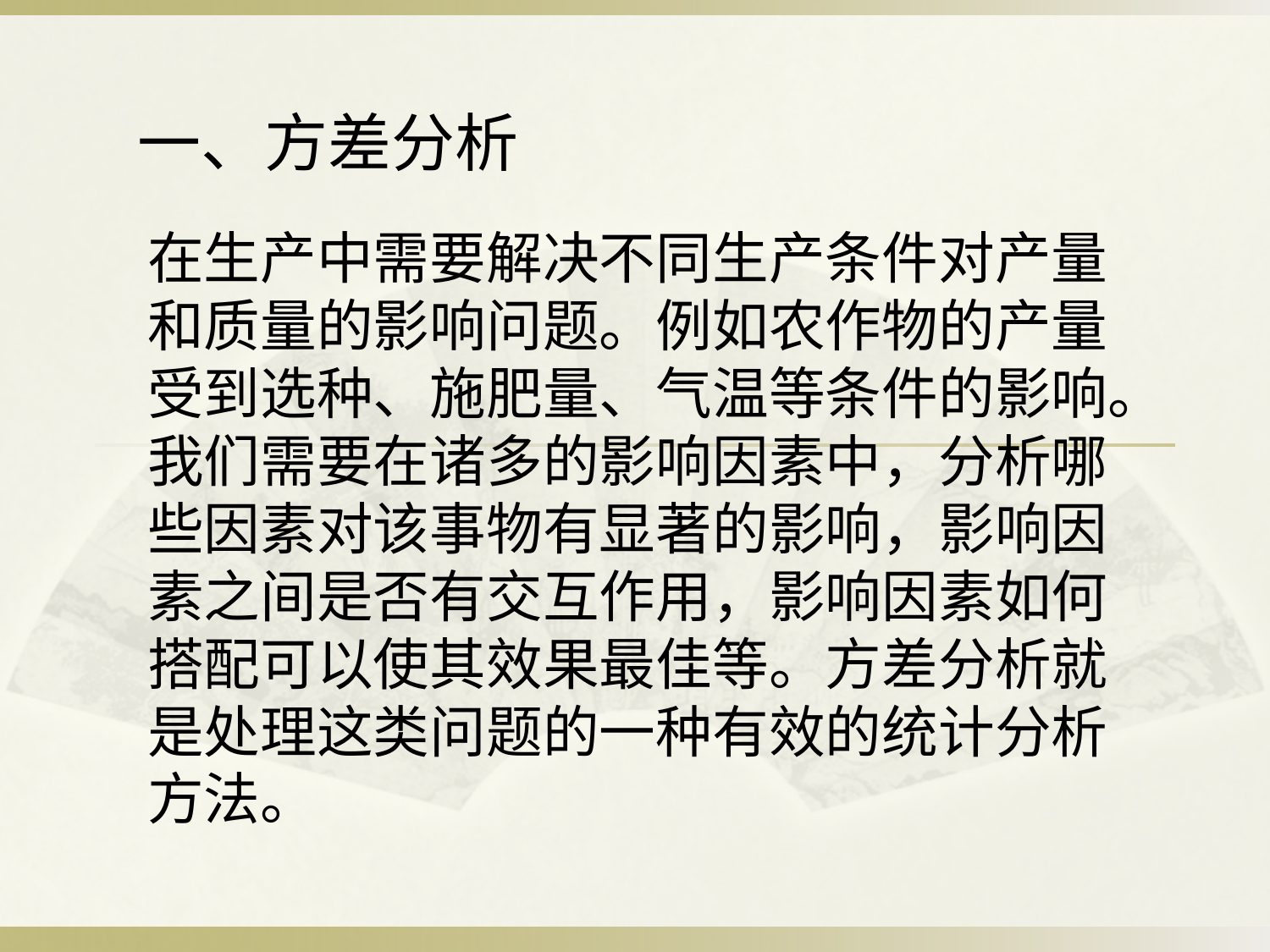

一、方差分析
在生产中需要解决不同生产条件对产量和质量的影响问题。例如农作物的产量受到选种、施肥量、气温等条件的影响。我们需要在诸多的影响因素中，分析哪些因素对该事物有显著的影响，影响因素之间是否有交互作用，影响因素如何搭配可以使其效果最佳等。方差分析就是处理这类问题的一种有效的统计分析方法。